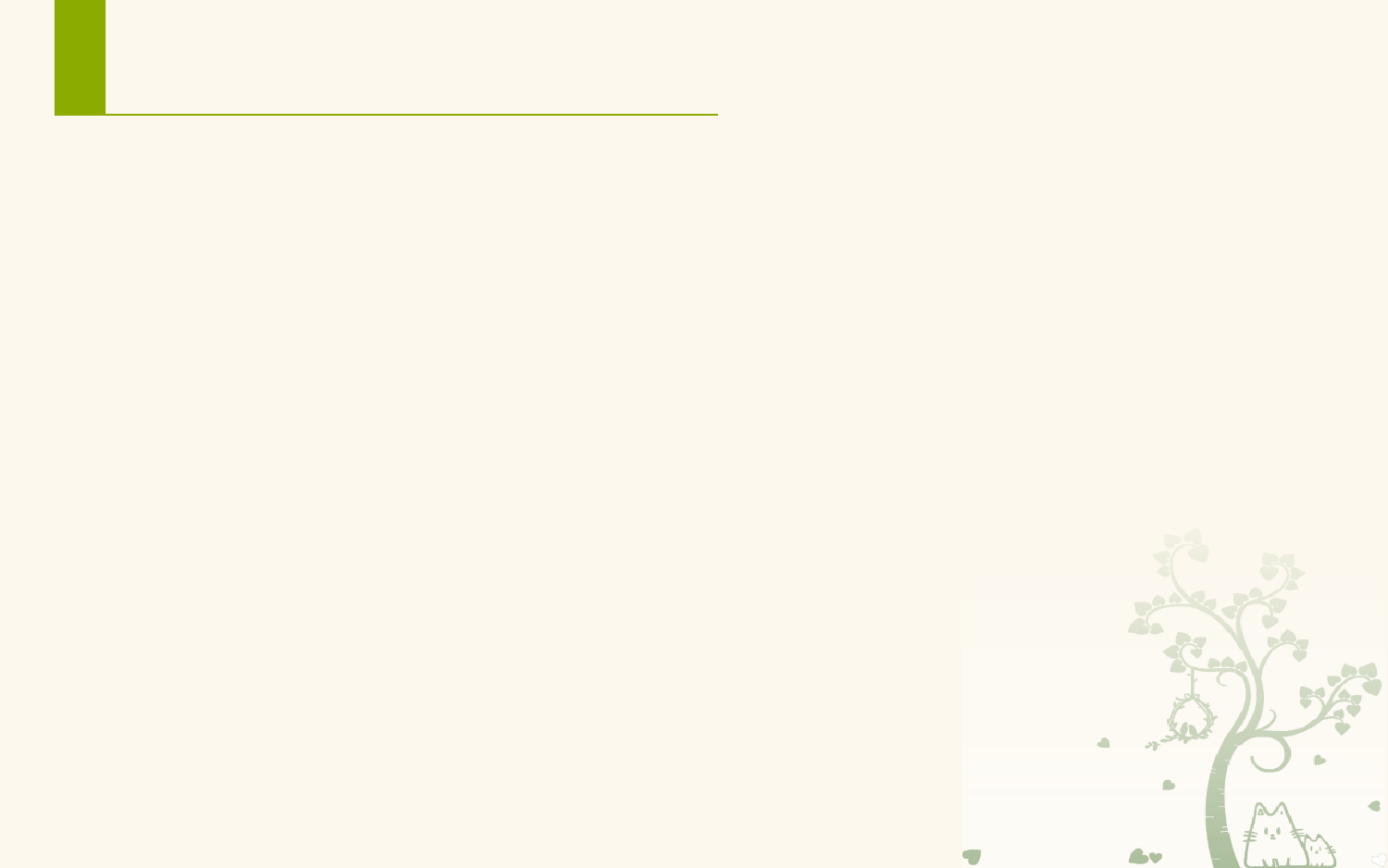

# 3.3.2 基于回调机制的事件处理
每个View都有事件处理的回调方法，开发人员通过重写这些回调方法实现对需要响应的事件进行处理。当某个事件没有被任何一个View控件处理时，才会调用Activity中相应的回调方法进行处理。
与基于监听式的事件处理不同：
事件由事件源自身的方法处理